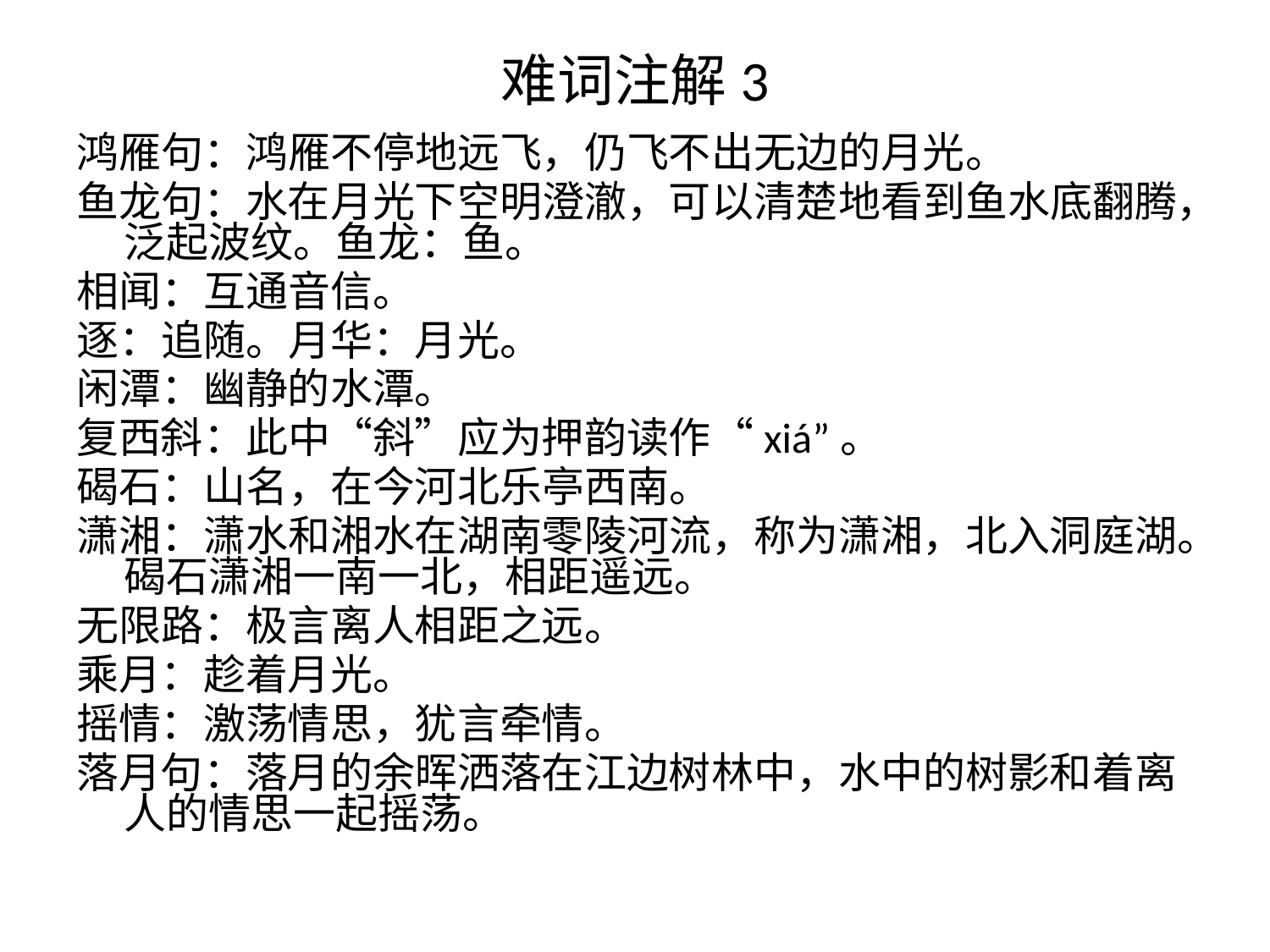

# 难词注解3
鸿雁句：鸿雁不停地远飞，仍飞不出无边的月光。
鱼龙句：水在月光下空明澄澈，可以清楚地看到鱼水底翻腾，泛起波纹。鱼龙：鱼。
相闻：互通音信。
逐：追随。月华：月光。
闲潭：幽静的水潭。
复西斜：此中“斜”应为押韵读作“xiá”。
碣石：山名，在今河北乐亭西南。
潇湘：潇水和湘水在湖南零陵河流，称为潇湘，北入洞庭湖。碣石潇湘一南一北，相距遥远。
无限路：极言离人相距之远。
乘月：趁着月光。
摇情：激荡情思，犹言牵情。
落月句：落月的余晖洒落在江边树林中，水中的树影和着离人的情思一起摇荡。